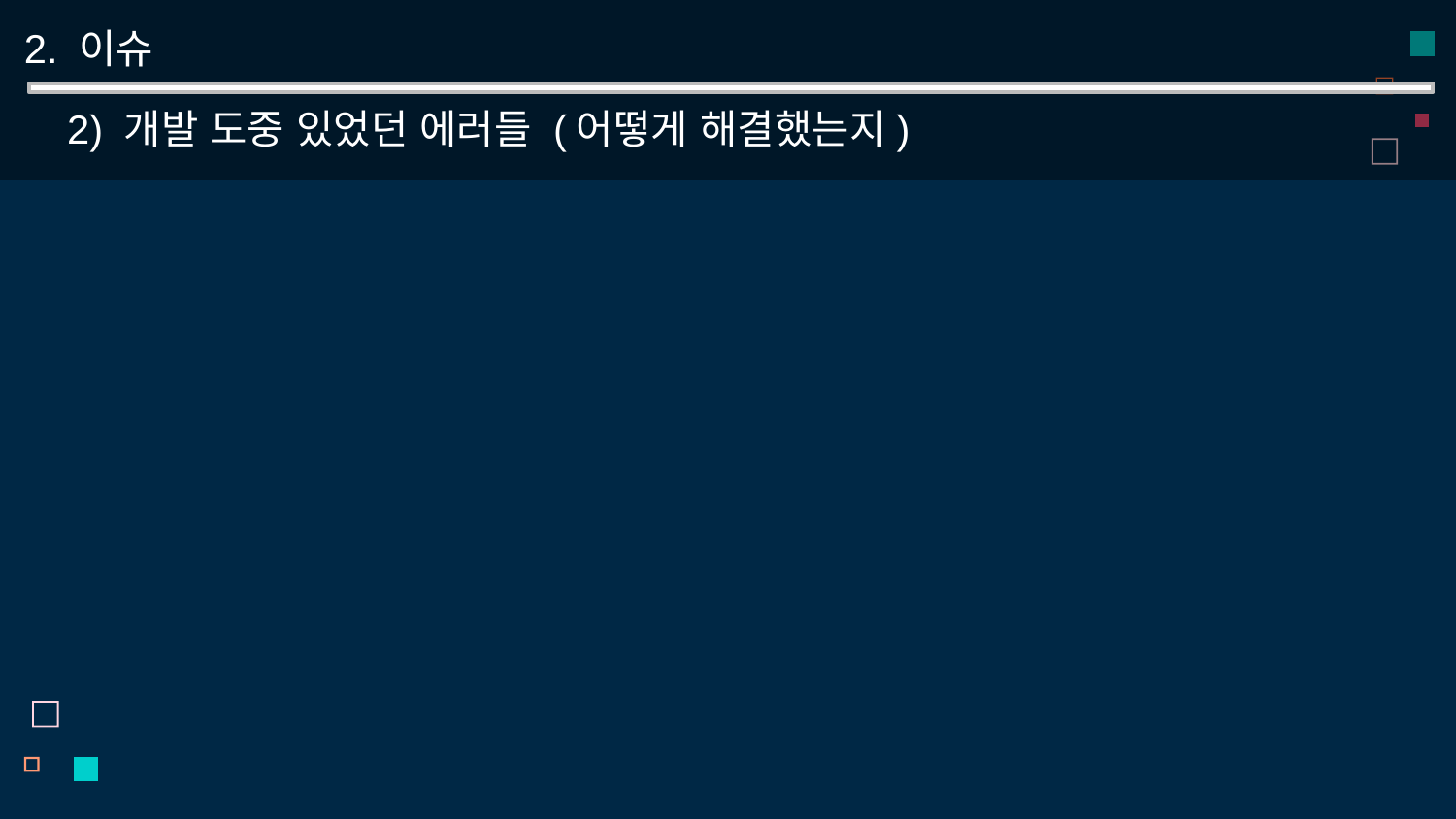

2. 이슈

2) 개발 도중 있었던 에러들 (어떻게 해결했는지)